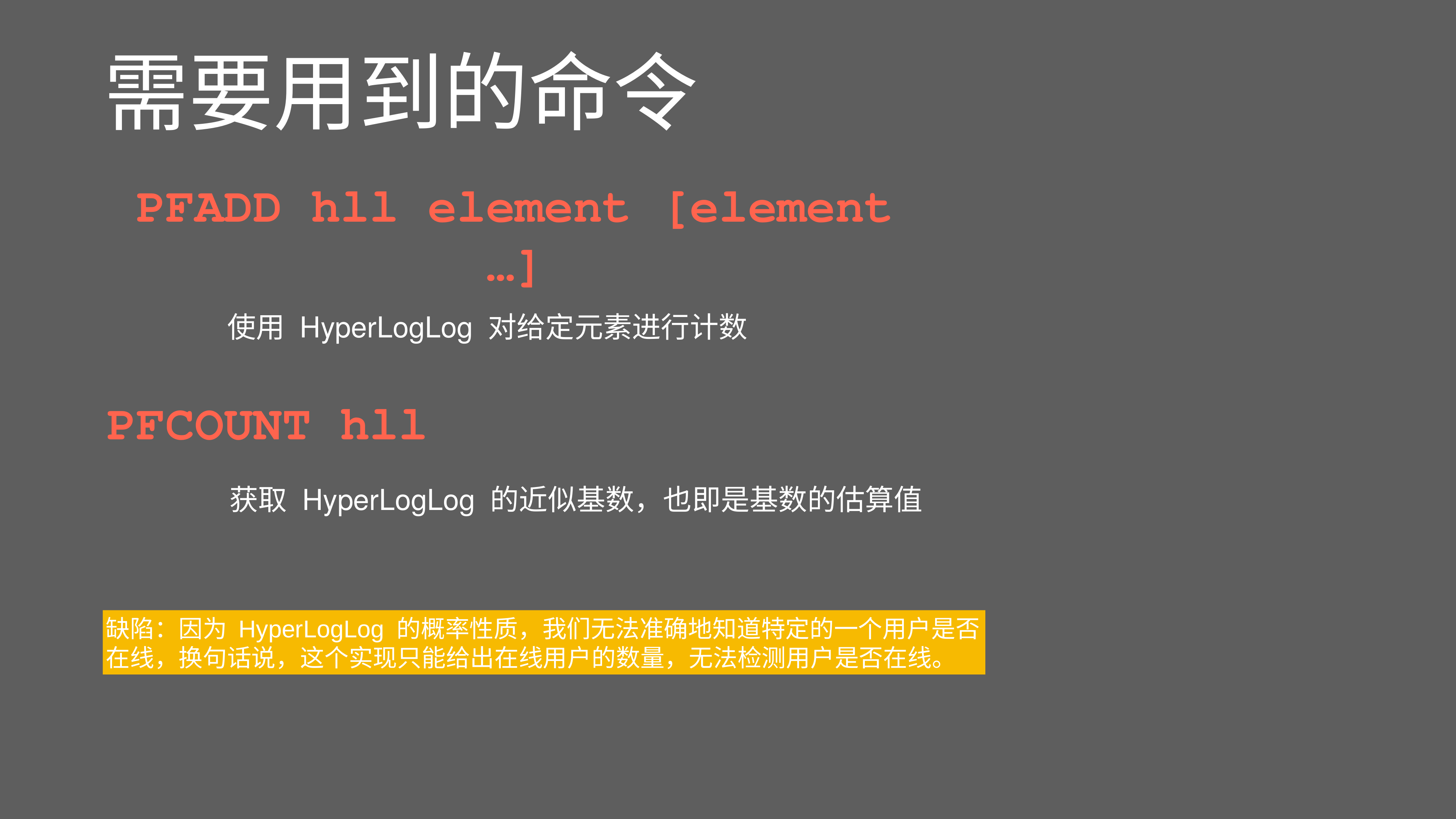

# 需要用到的命令
PFADD hll element [element …]
使用 HyperLogLog 对给定元素进行计数
PFCOUNT hll
获取 HyperLogLog 的近似基数，也即是基数的估算值
缺陷：因为 HyperLogLog 的概率性质，我们无法准确地知道特定的一个用户是否在线，换句话说，这个实现只能给出在线用户的数量，无法检测用户是否在线。